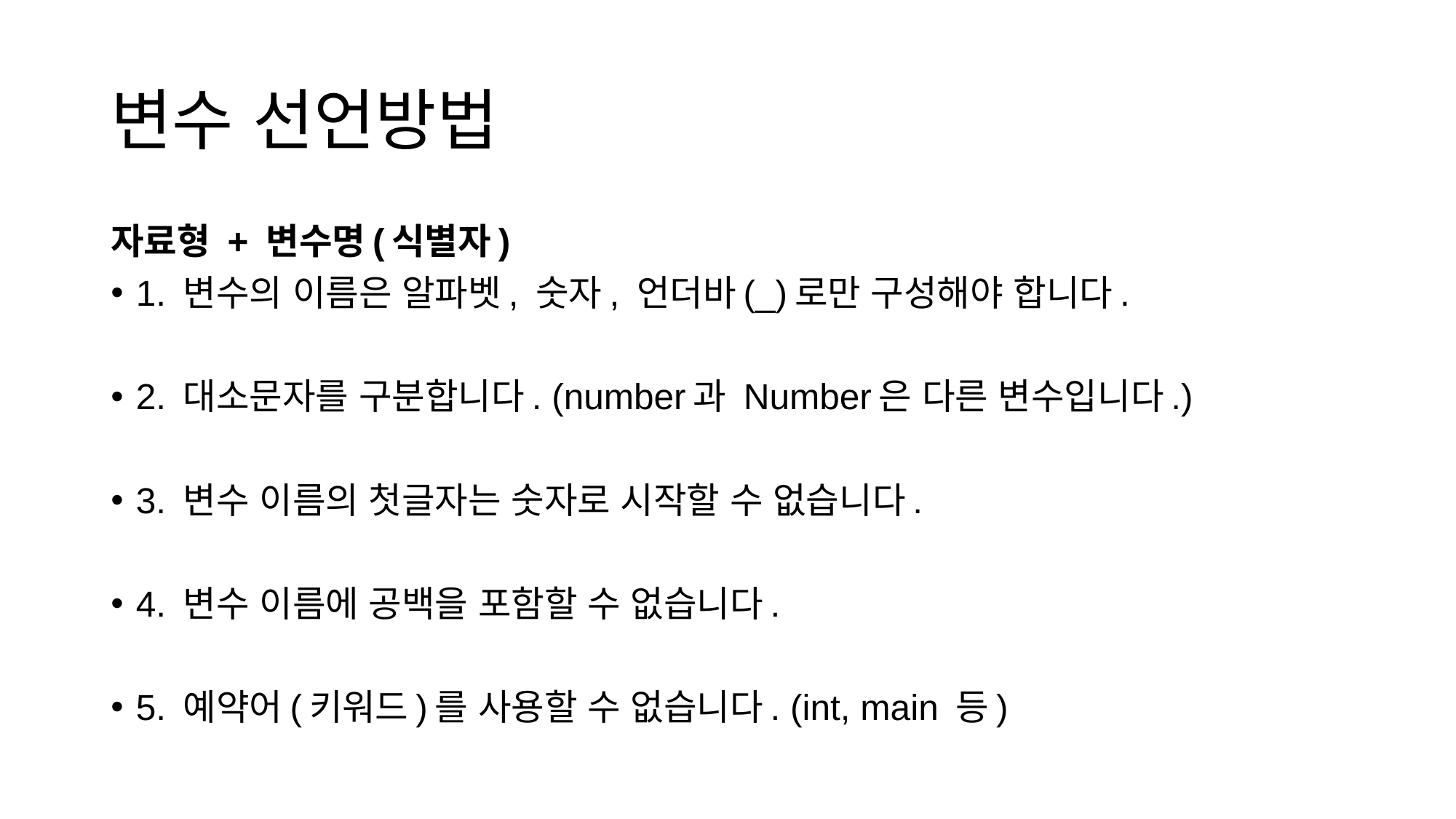

# 변수 선언방법
자료형 + 변수명(식별자)
1. 변수의 이름은 알파벳, 숫자, 언더바(_)로만 구성해야 합니다.

2. 대소문자를 구분합니다. (number과 Number은 다른 변수입니다.)

3. 변수 이름의 첫글자는 숫자로 시작할 수 없습니다.

4. 변수 이름에 공백을 포함할 수 없습니다.

5. 예약어(키워드)를 사용할 수 없습니다. (int, main 등)